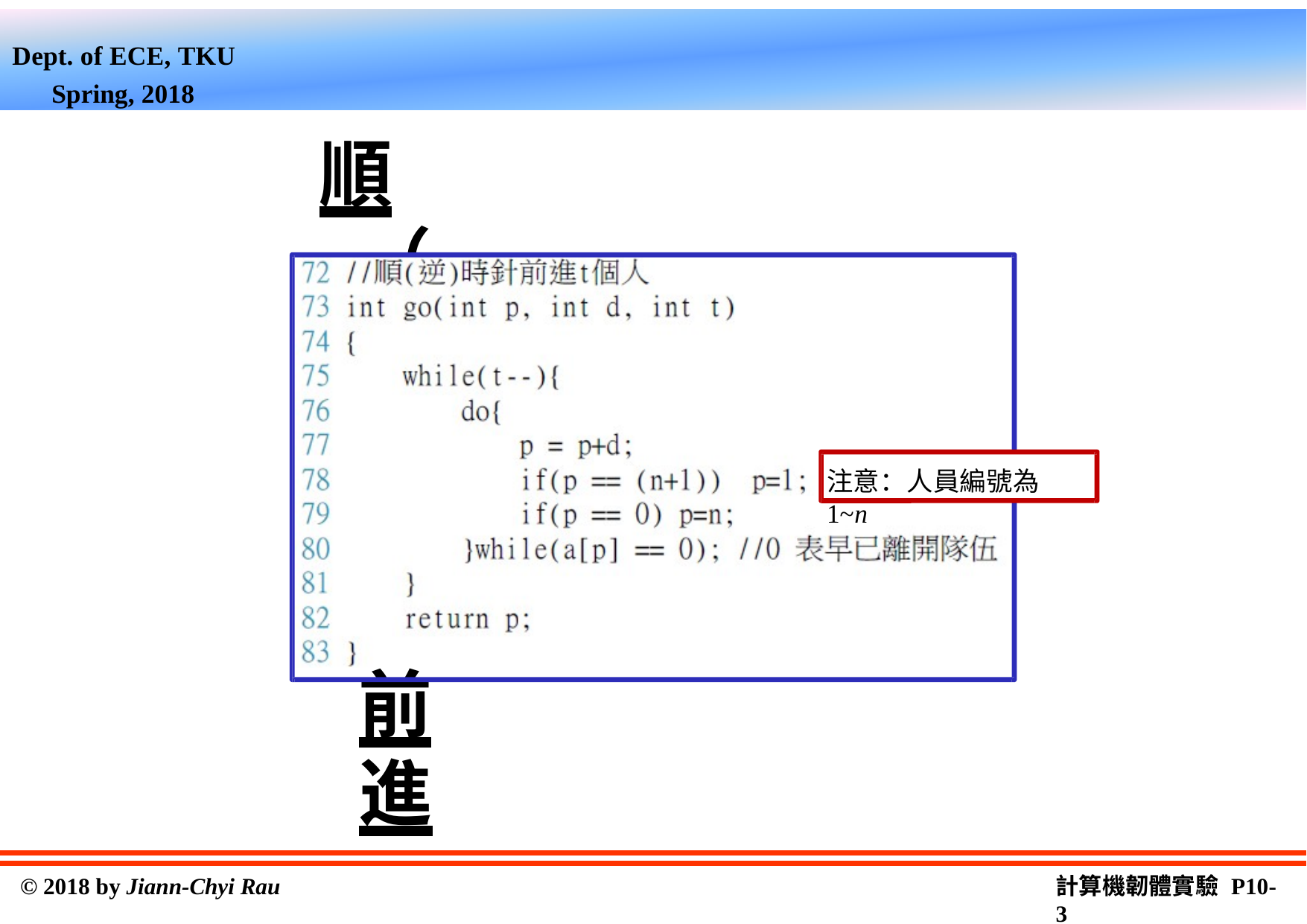

Dept. of ECE, TKU Spring, 2018
順（逆）時針前進

注意：人員編號為1~n

計算機韌體實驗 P10-3
© 2018 by Jiann-Chyi Rau